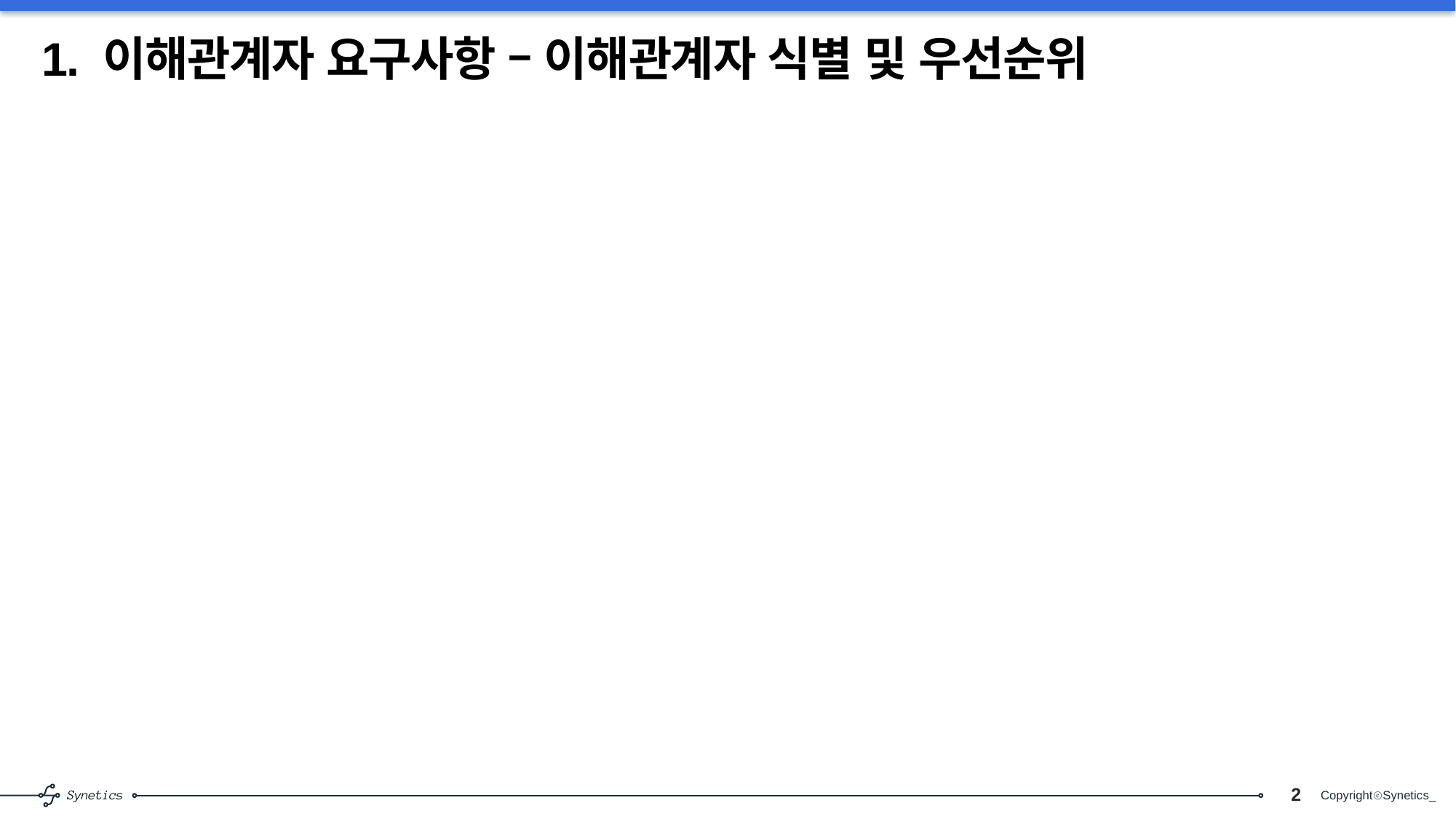

# 1. 이해관계자 요구사항 – 이해관계자 식별 및 우선순위